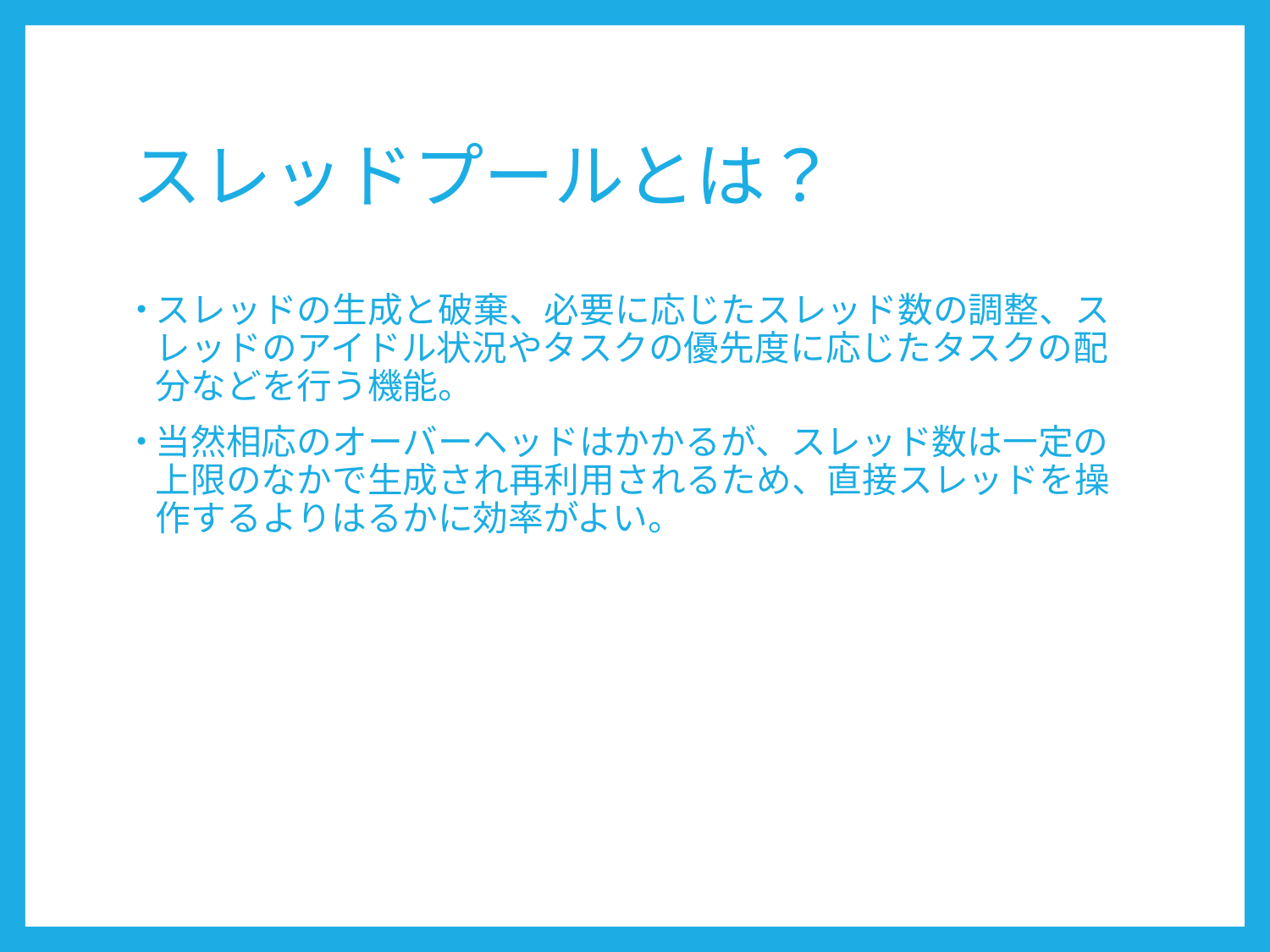

# スレッドプールとは？
スレッドの生成と破棄、必要に応じたスレッド数の調整、スレッドのアイドル状況やタスクの優先度に応じたタスクの配分などを行う機能。
当然相応のオーバーヘッドはかかるが、スレッド数は一定の上限のなかで生成され再利用されるため、直接スレッドを操作するよりはるかに効率がよい。